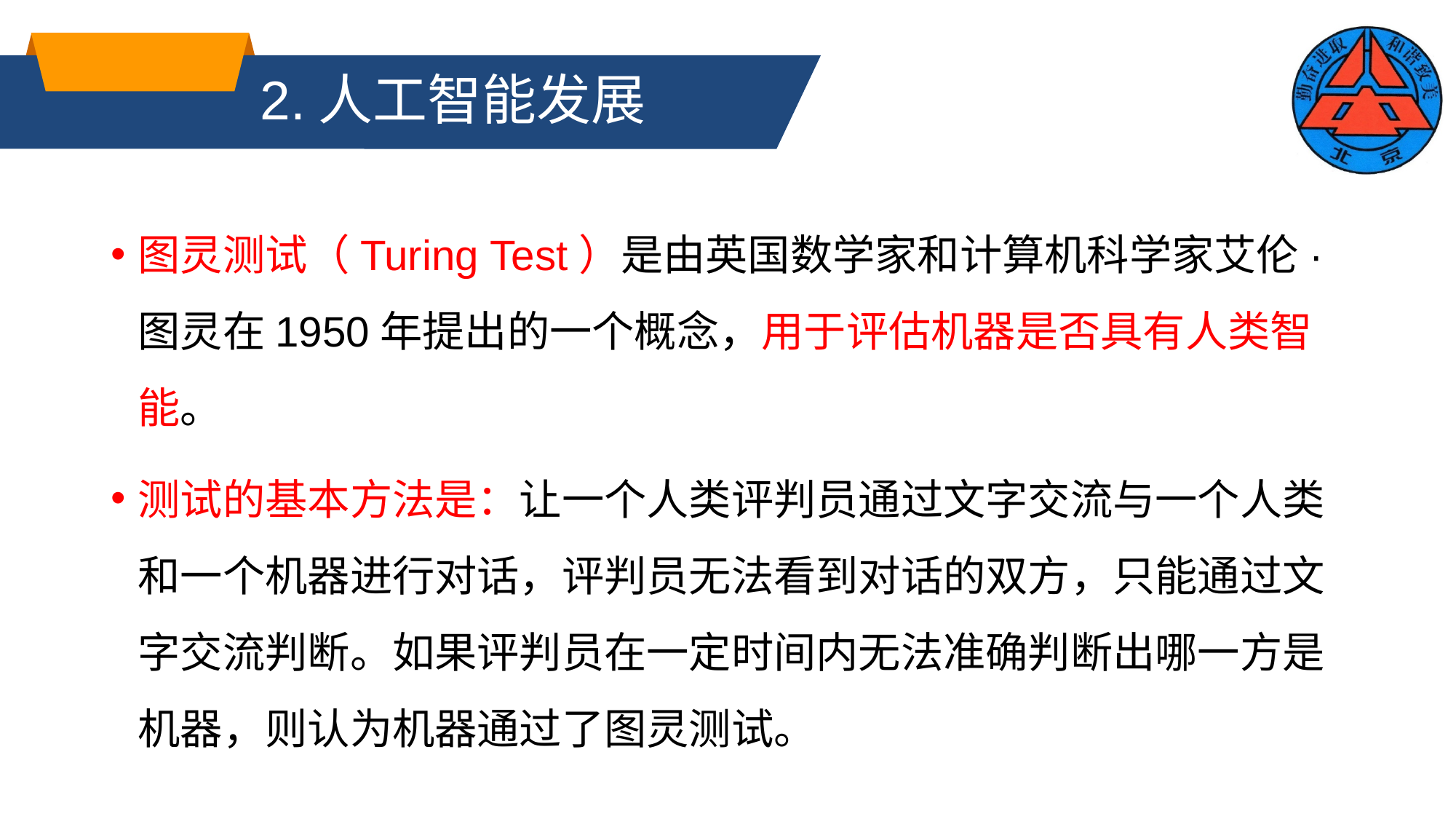

# 2.人工智能发展
图灵测试（Turing Test）是由英国数学家和计算机科学家艾伦·图灵在1950年提出的一个概念，用于评估机器是否具有人类智能。
测试的基本方法是：让一个人类评判员通过文字交流与一个人类和一个机器进行对话，评判员无法看到对话的双方，只能通过文字交流判断。如果评判员在一定时间内无法准确判断出哪一方是机器，则认为机器通过了图灵测试。